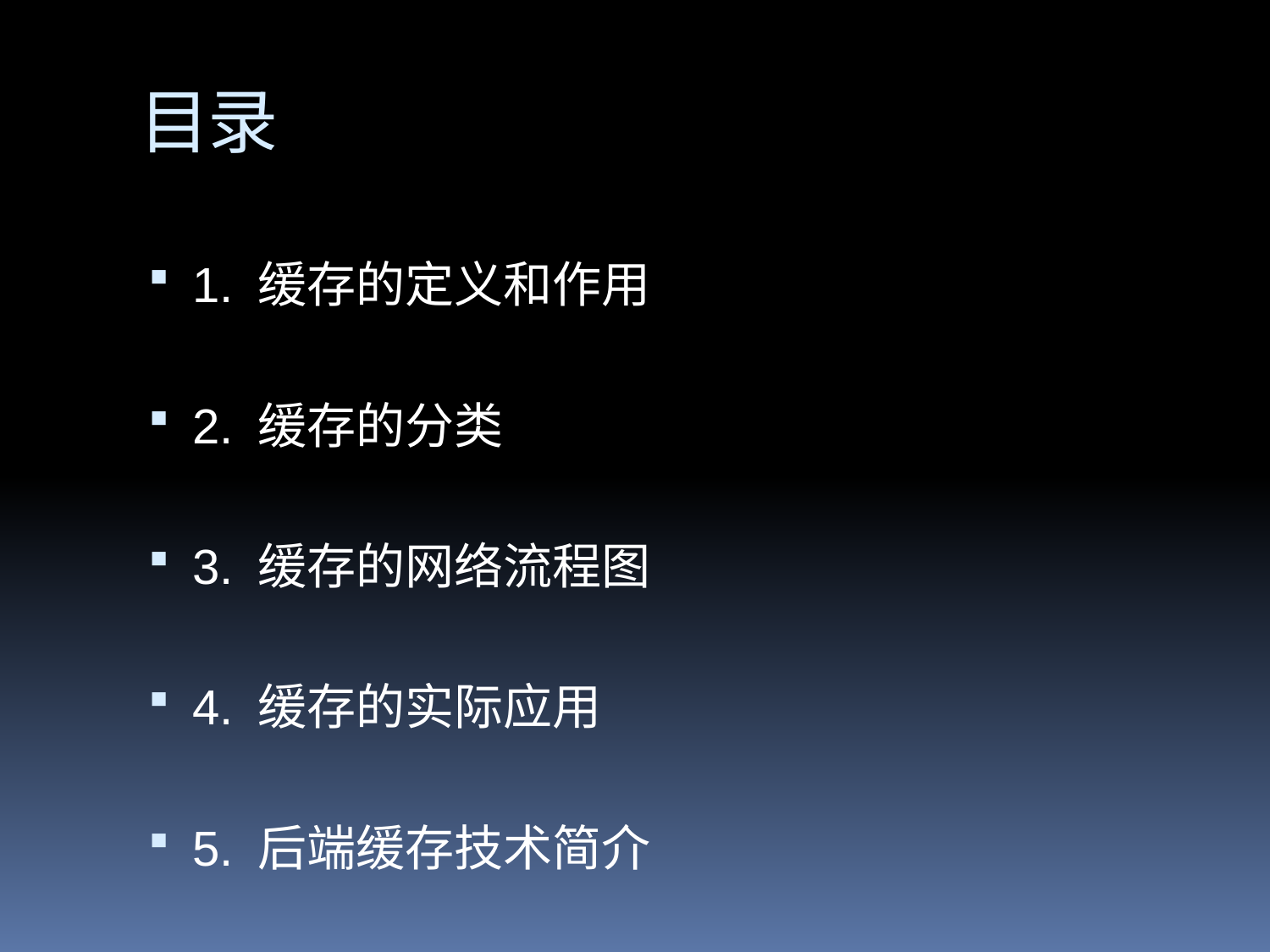

# 目录
1. 缓存的定义和作用

2. 缓存的分类

3. 缓存的网络流程图

4. 缓存的实际应用

5. 后端缓存技术简介